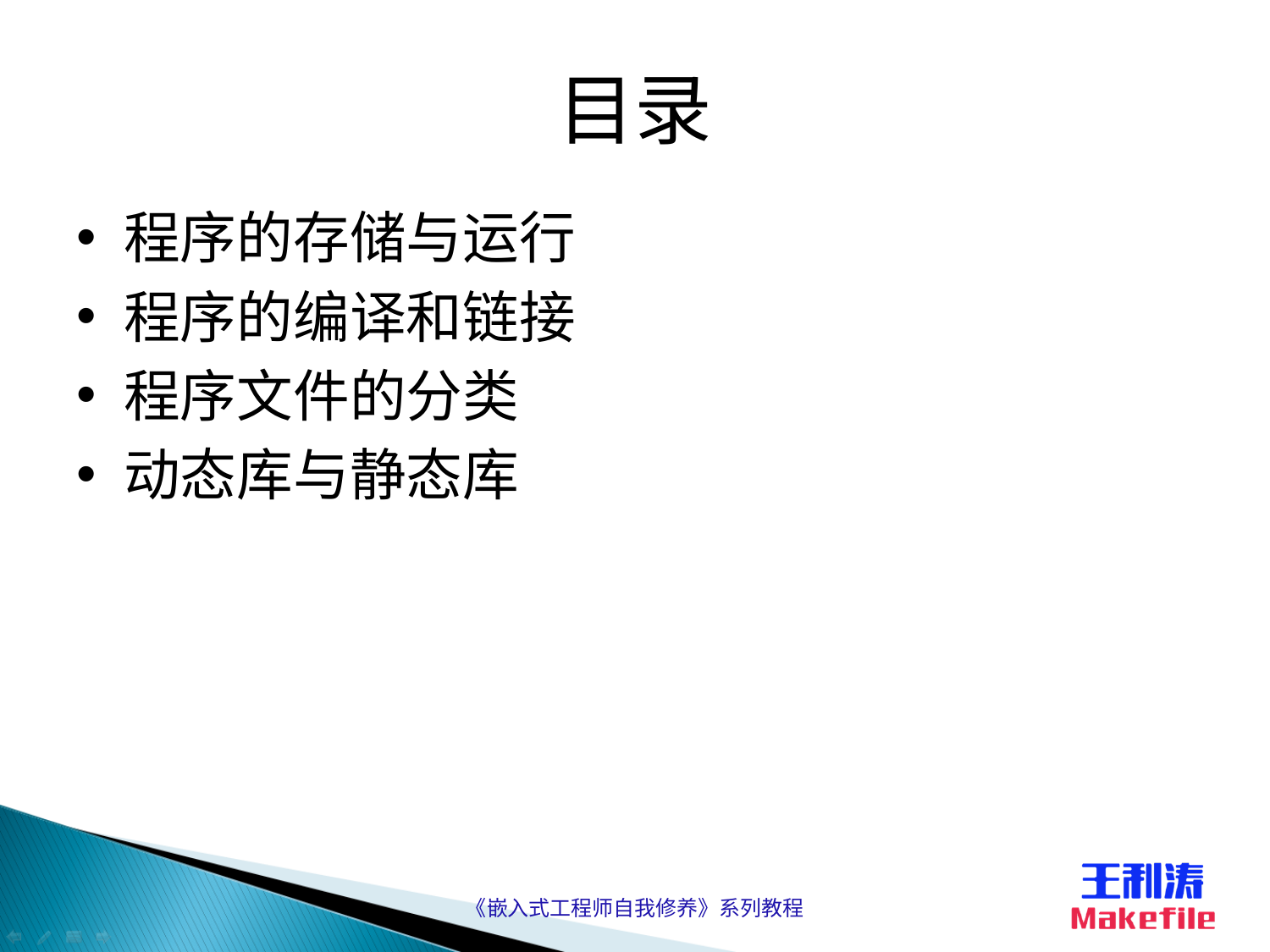

# 目录
程序的存储与运行
程序的编译和链接
程序文件的分类
动态库与静态库
《嵌入式工程师自我修养》系列教程